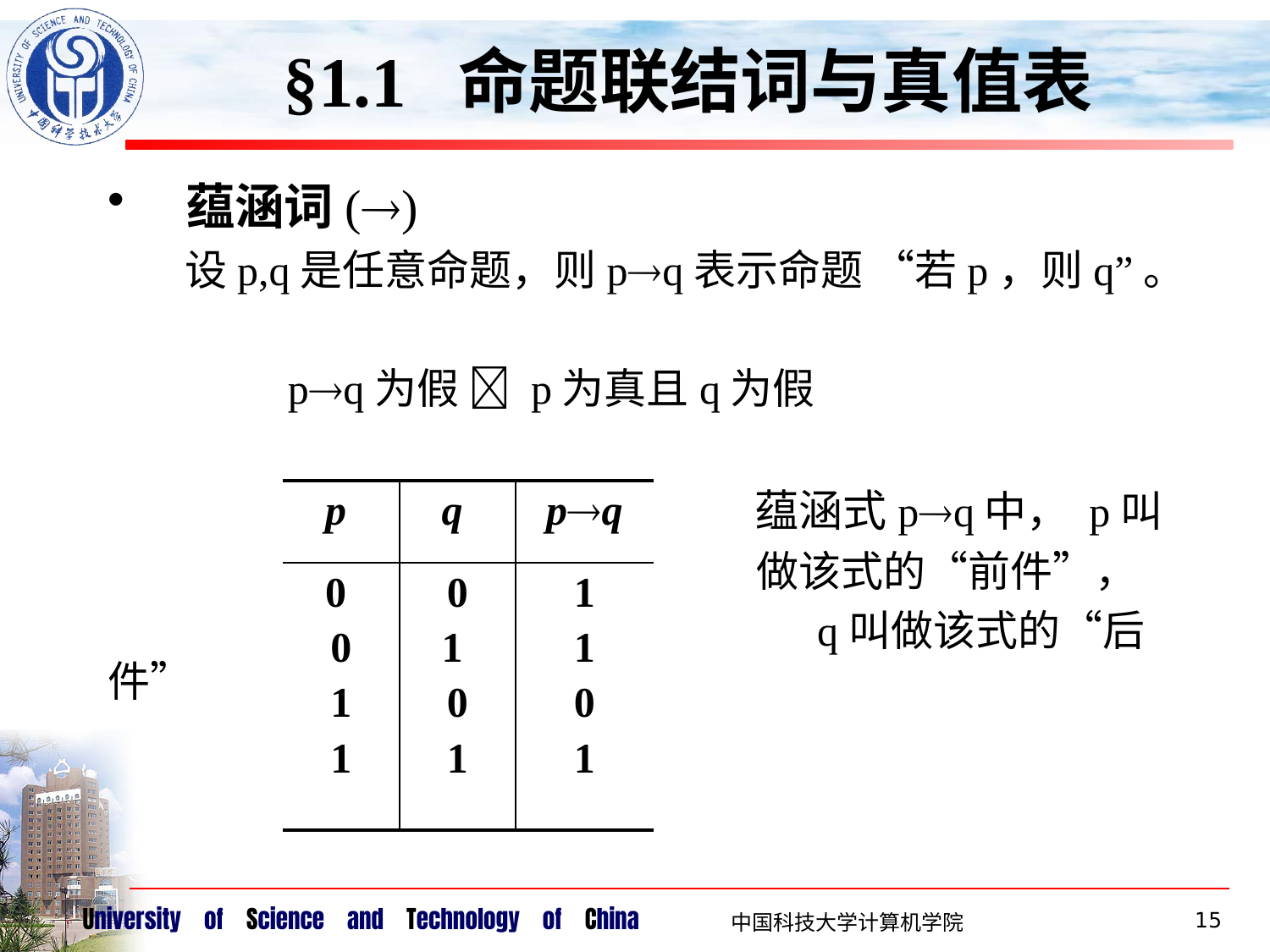

§1.1  命题联结词与真值表
蕴涵词(→)
       设p,q是任意命题，则p→q表示命题 “若p，则q”。

                 p→q为假 ⇔ p为真且q为假

                                                                蕴涵式p→q中， p叫
                                                                   做该式的“前件”，
                                                                   q叫做该式的“后件”
| p | q | p→q |
| --- | --- | --- |
| 0 0 1 1 | 0 1 0 1 | 1 1 0 1 |